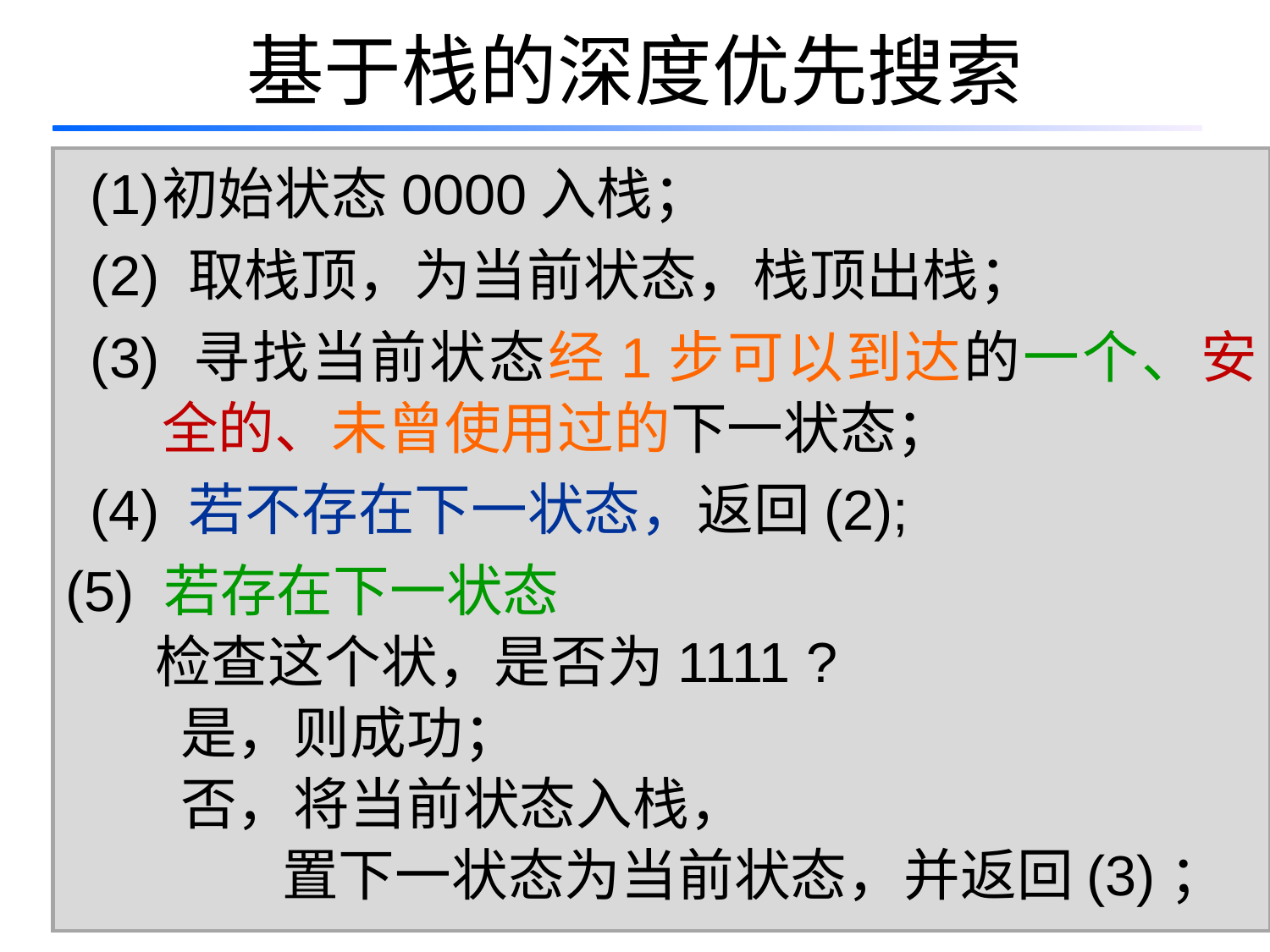

# 基于栈的深度优先搜索

初始状态0000入栈；
 取栈顶，为当前状态，栈顶出栈；
 寻找当前状态经1步可以到达的一个、安全的、未曾使用过的下一状态；
(4) 若不存在下一状态，返回(2);
(5) 若存在下一状态
      检查这个状，是否为1111 ?
        是，则成功；
        否，将当前状态入栈，
                置下一状态为当前状态，并返回(3)；